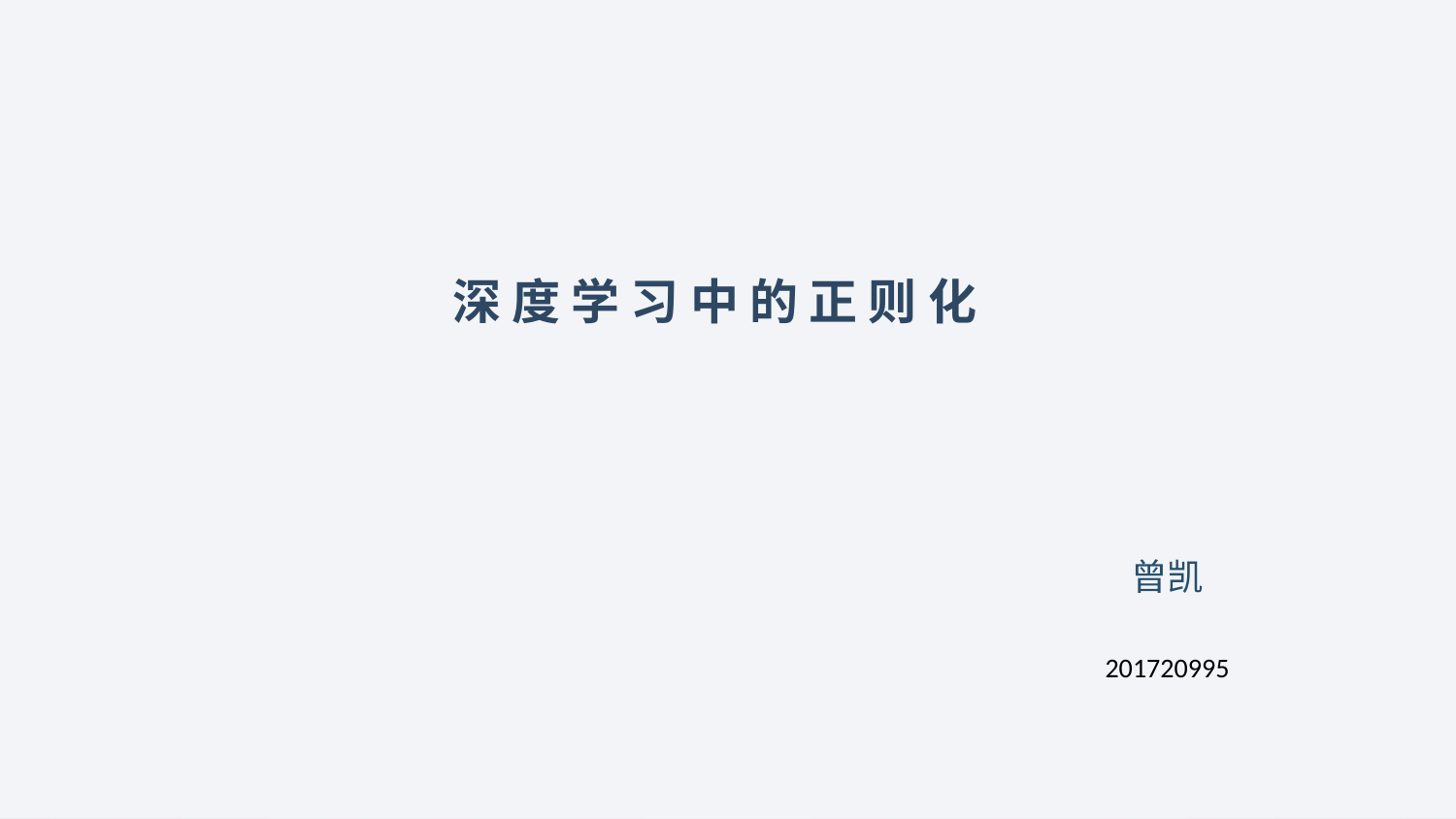

深 度 学 习 中 的 正 则 化
曾凯
201720995